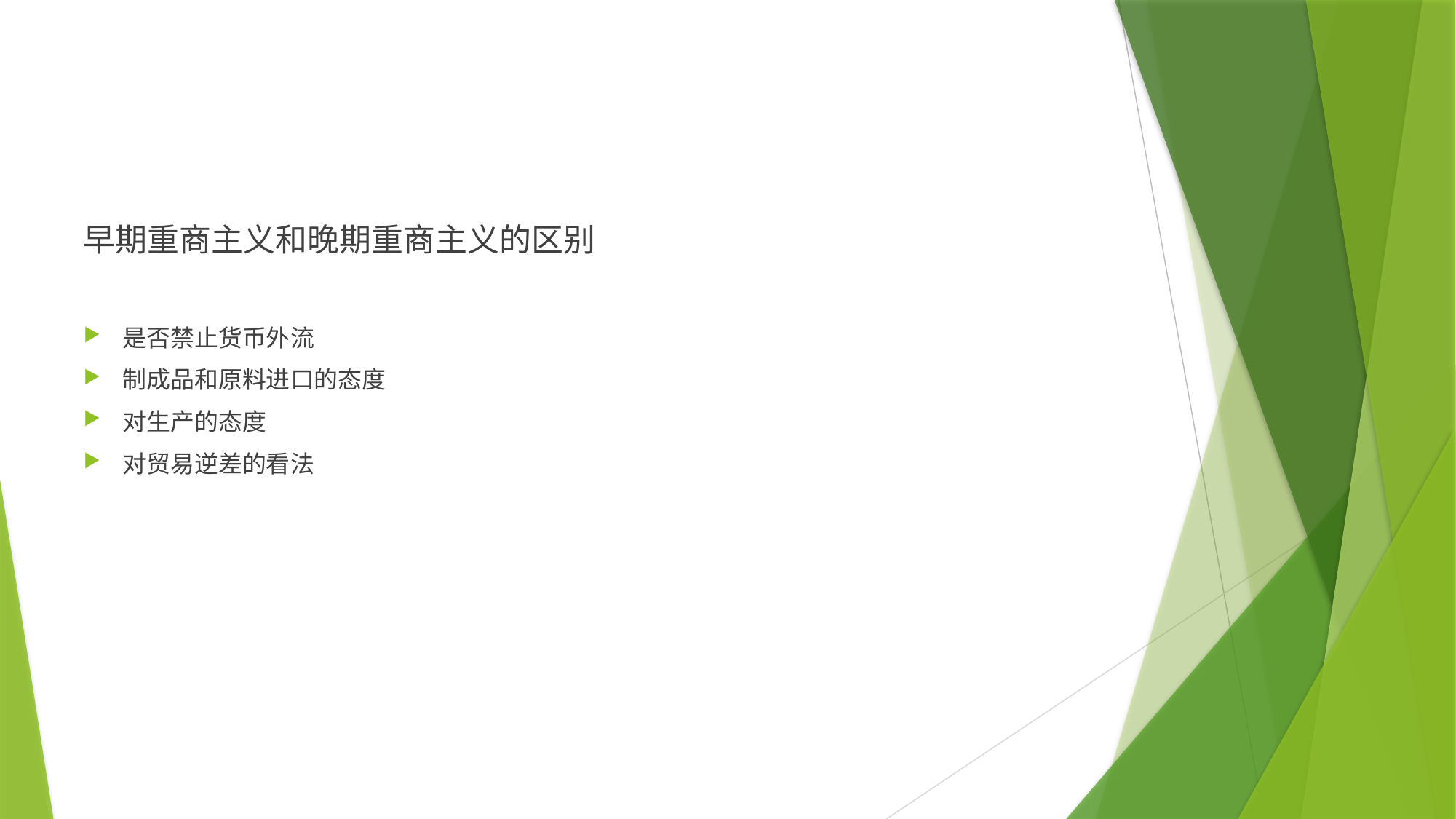

早期重商主义和晚期重商主义的区别

是否禁止货币外流
制成品和原料进口的态度
对生产的态度
对贸易逆差的看法